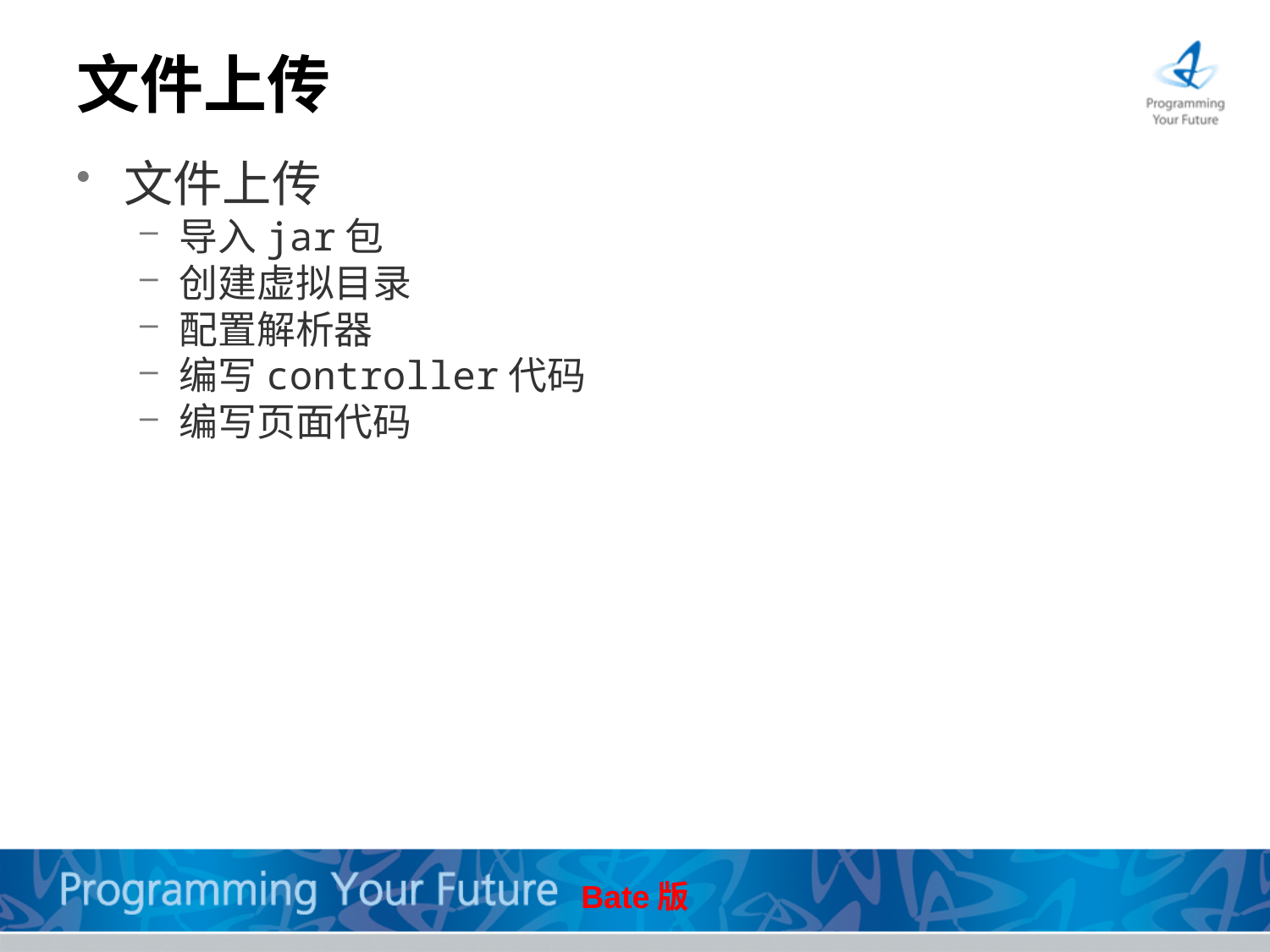

# 文件上传
文件上传
导入jar包
创建虚拟目录
配置解析器
编写controller代码
编写页面代码